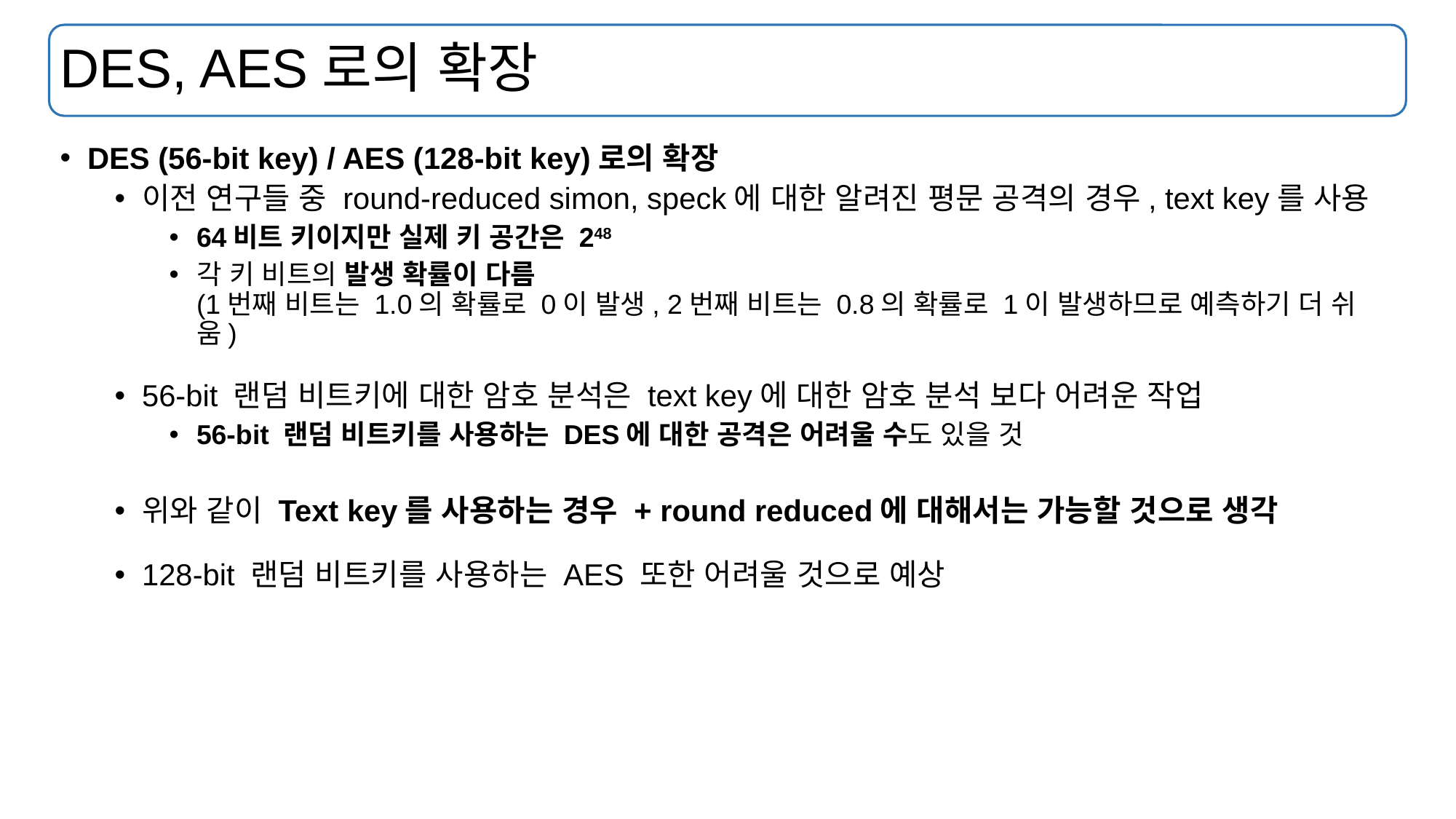

# DES, AES로의 확장
DES (56-bit key) / AES (128-bit key)로의 확장
이전 연구들 중 round-reduced simon, speck에 대한 알려진 평문 공격의 경우, text key를 사용
64비트 키이지만 실제 키 공간은 248
각 키 비트의 발생 확률이 다름
(1번째 비트는 1.0의 확률로 0이 발생, 2번째 비트는 0.8의 확률로 1이 발생하므로 예측하기 더 쉬움)

56-bit 랜덤 비트키에 대한 암호 분석은 text key에 대한 암호 분석 보다 어려운 작업
56-bit 랜덤 비트키를 사용하는 DES에 대한 공격은 어려울 수도 있을 것

위와 같이 Text key를 사용하는 경우 + round reduced에 대해서는 가능할 것으로 생각

128-bit 랜덤 비트키를 사용하는 AES 또한 어려울 것으로 예상